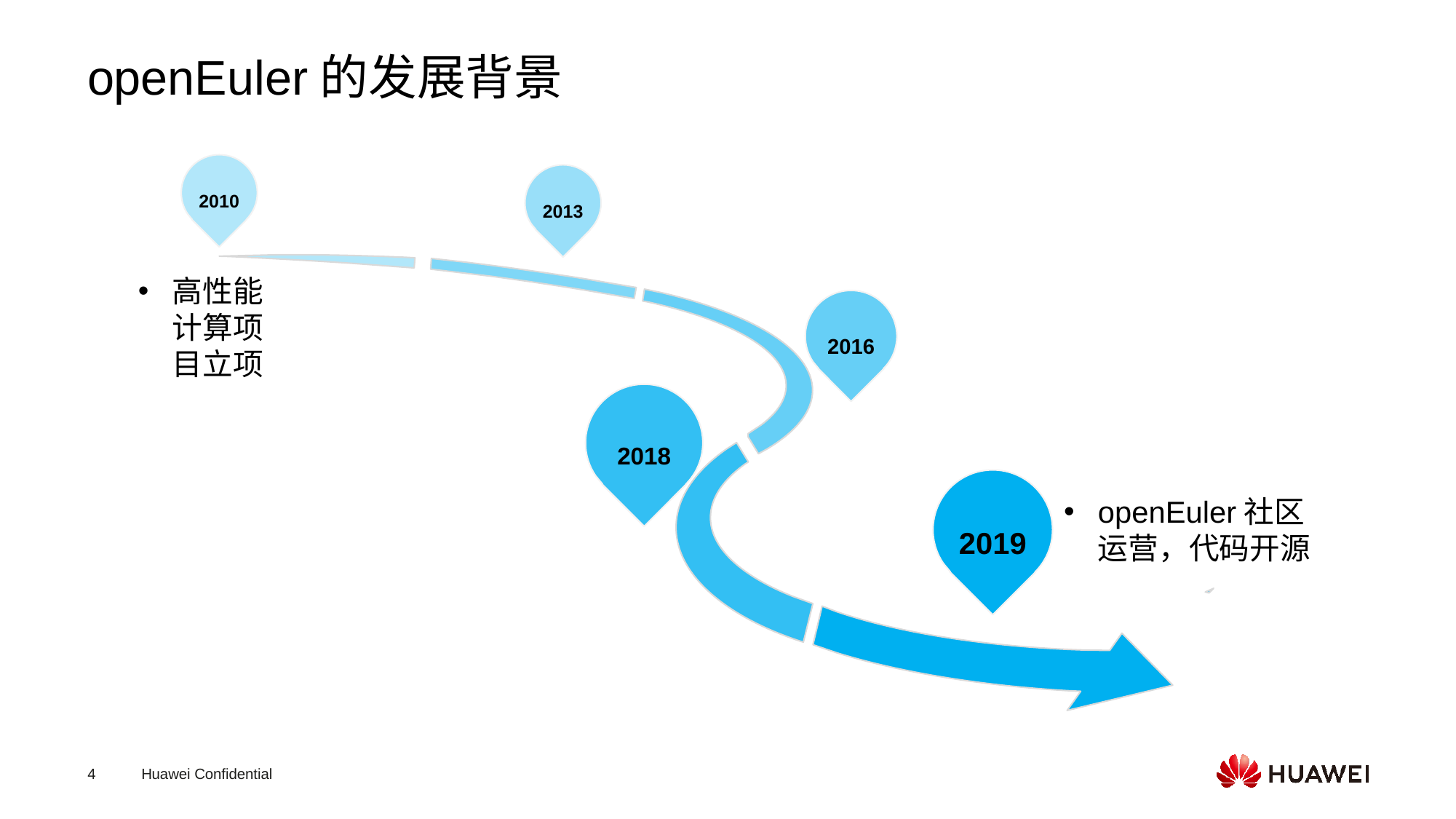

# openEuler的发展背景
2010
2013

高性能计算项目立项

2016
2018

2019
openEuler社区运营，代码开源